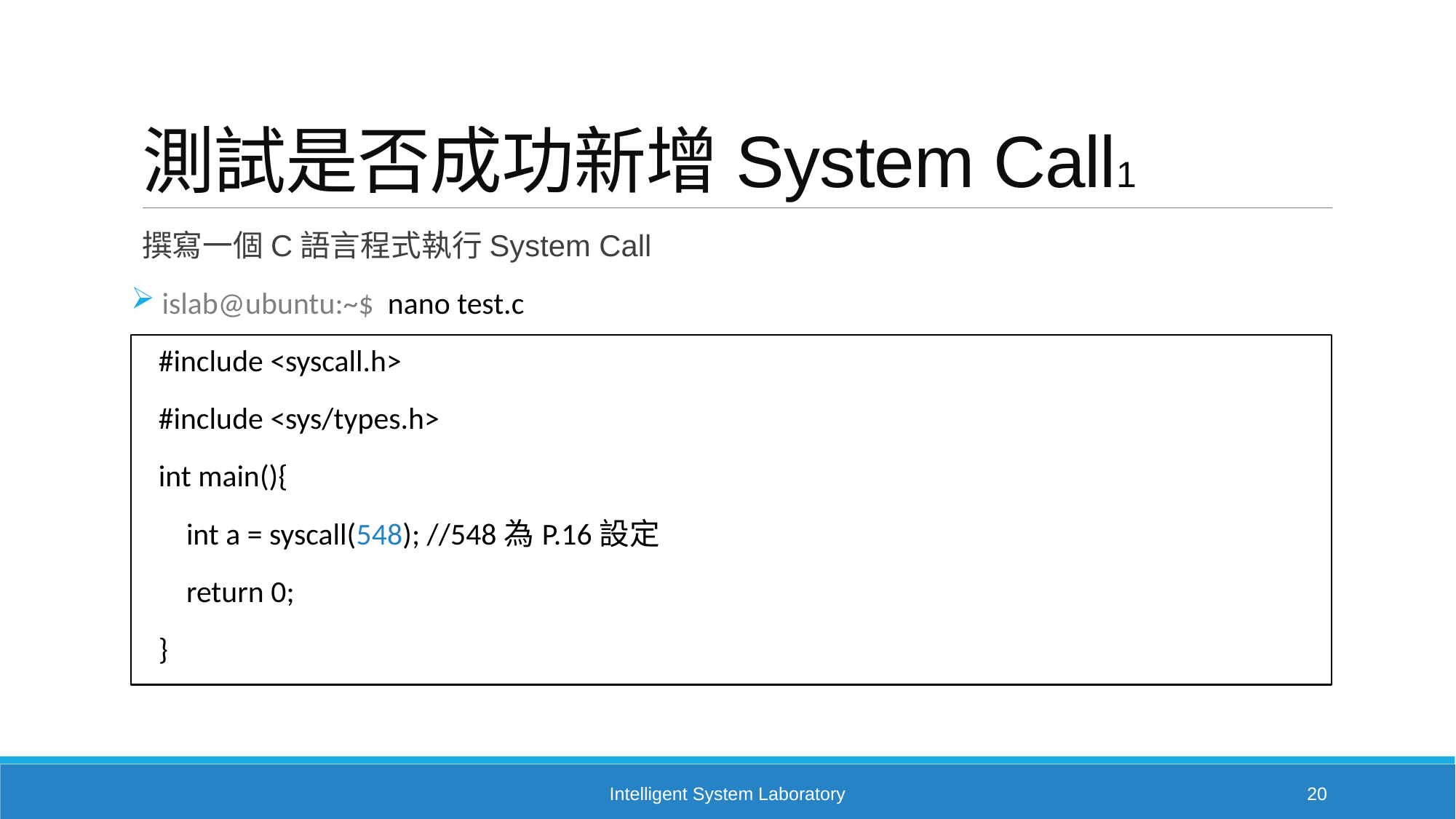

# 測試是否成功新增System Call1
撰寫一個C語言程式執行System Call
 islab@ubuntu:~$  nano test.c
    #include <syscall.h>
    #include <sys/types.h>
    int main(){
        int a = syscall(548); //548為P.16設定
        return 0;
    }

Intelligent System Laboratory
20